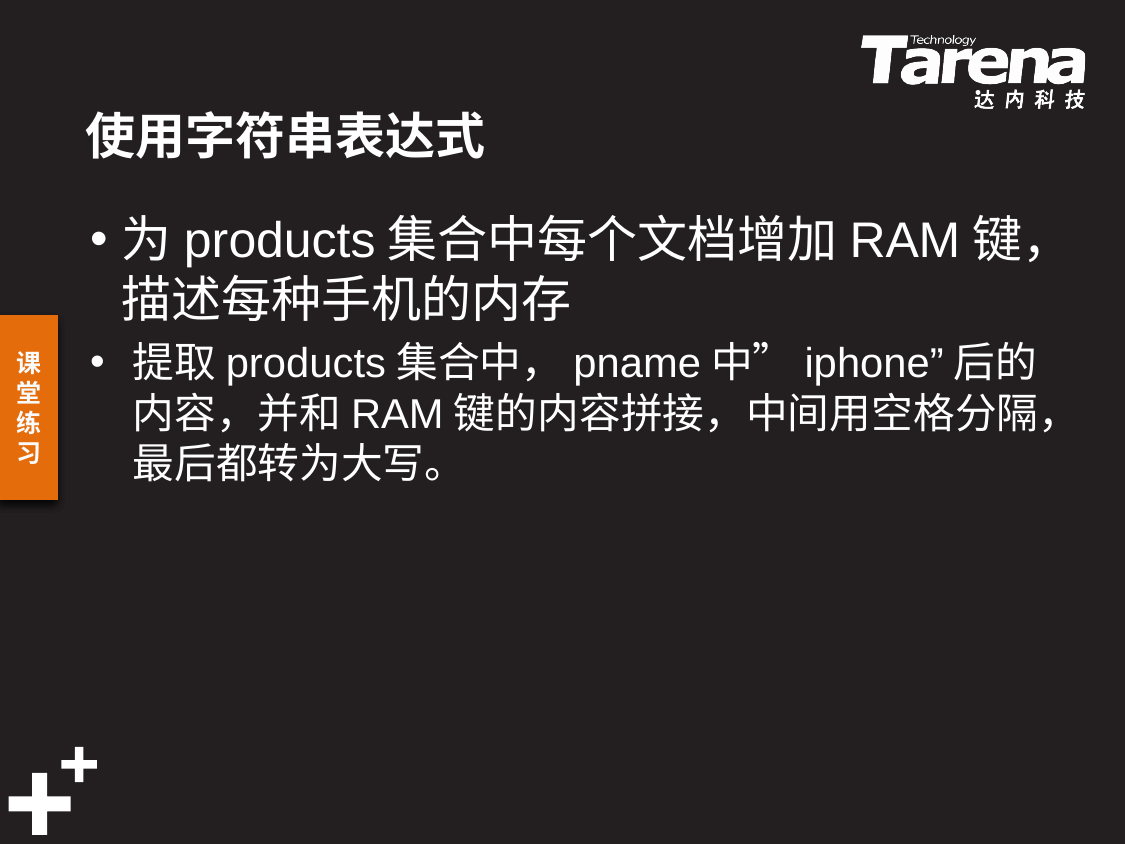

# 使用字符串表达式
为products集合中每个文档增加RAM键，描述每种手机的内存
提取products集合中，pname中”iphone”后的内容，并和RAM键的内容拼接，中间用空格分隔，最后都转为大写。